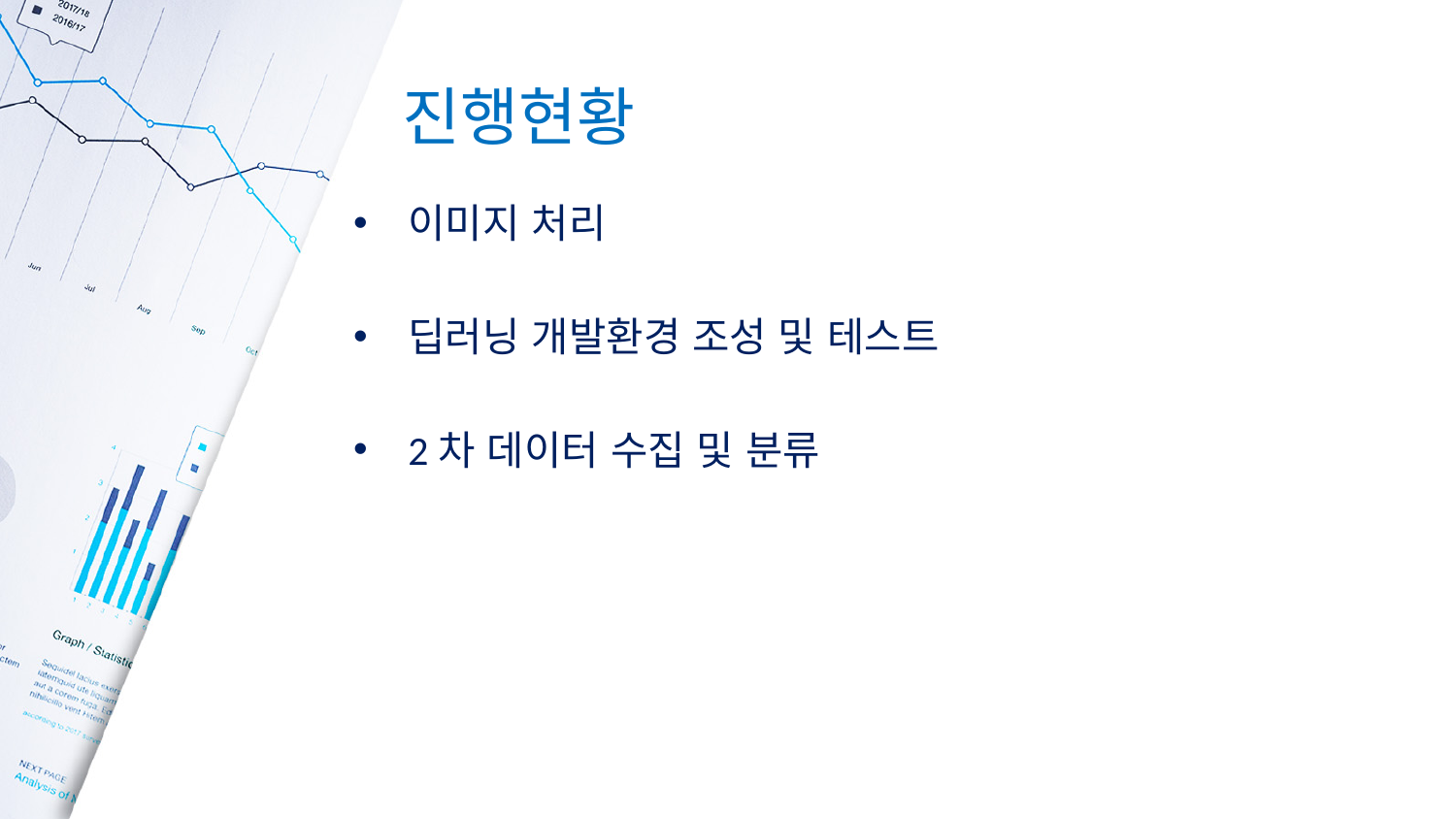

# 진행현황
이미지 처리

딥러닝 개발환경 조성 및 테스트

2차 데이터 수집 및 분류